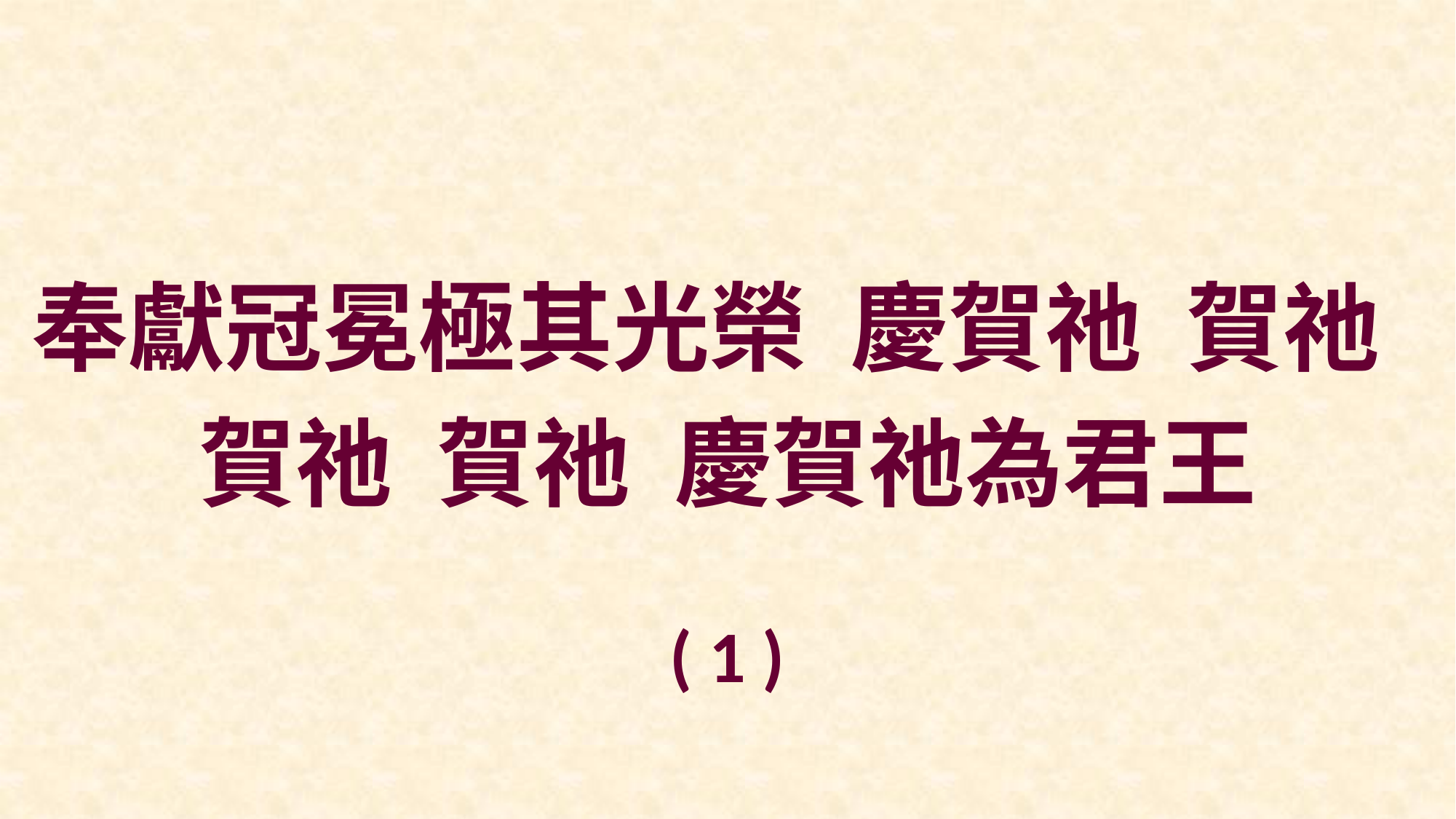

奉獻冠冕極其光榮  慶賀祂  賀祂
賀祂  賀祂  慶賀祂為君王
( 1 )